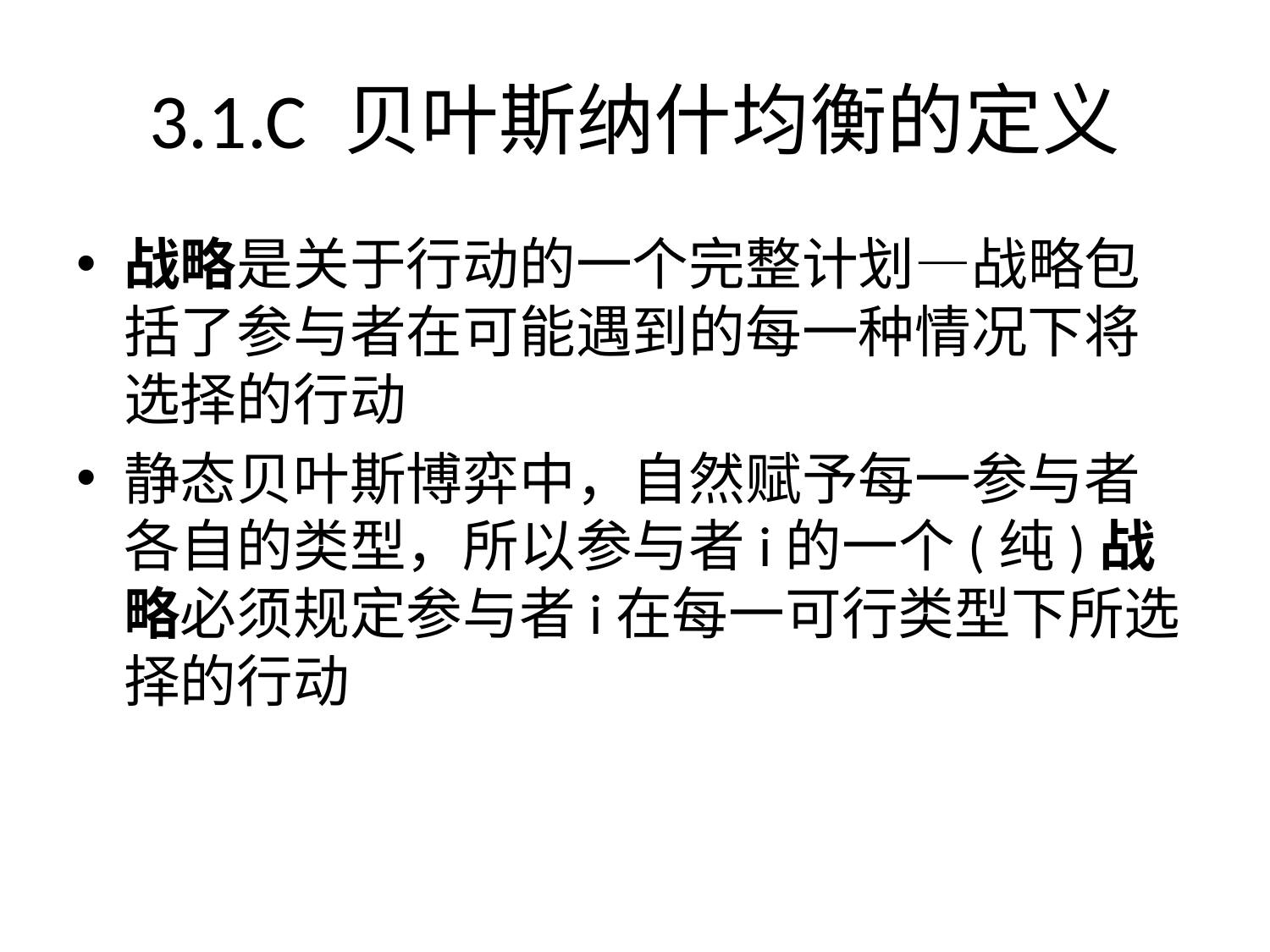

3.1.C 贝叶斯纳什均衡的定义
战略是关于行动的一个完整计划—战略包括了参与者在可能遇到的每一种情况下将选择的行动
静态贝叶斯博弈中，自然赋予每一参与者各自的类型，所以参与者i的一个(纯)战略必须规定参与者i在每一可行类型下所选择的行动